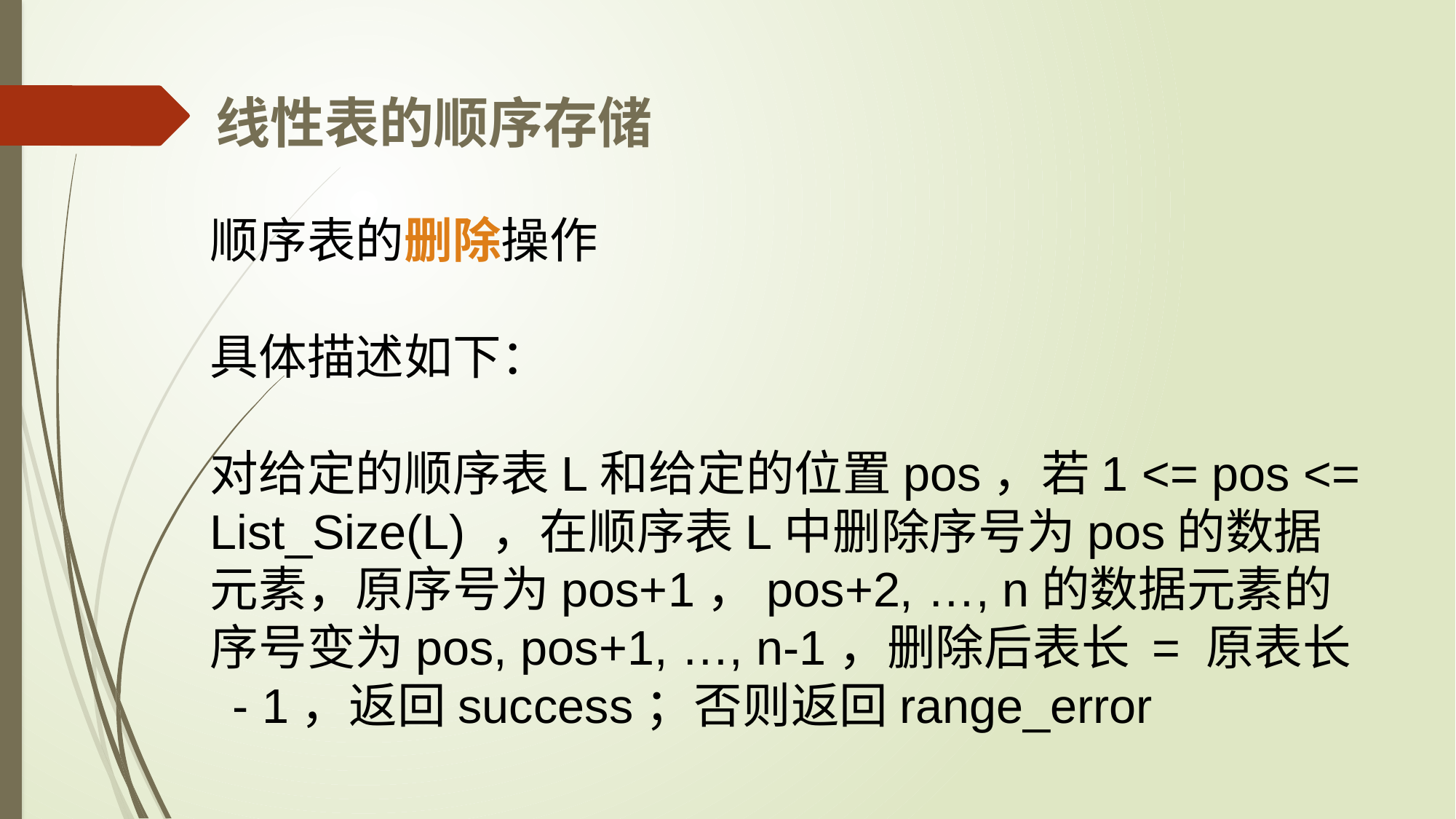

线性表的顺序存储
顺序表的删除操作

具体描述如下：

对给定的顺序表L和给定的位置pos，若1 <= pos <= List_Size(L) ，在顺序表L中删除序号为pos的数据元素，原序号为pos+1，pos+2, …, n的数据元素的序号变为pos, pos+1, …, n-1，删除后表长 = 原表长 - 1，返回success；否则返回range_error